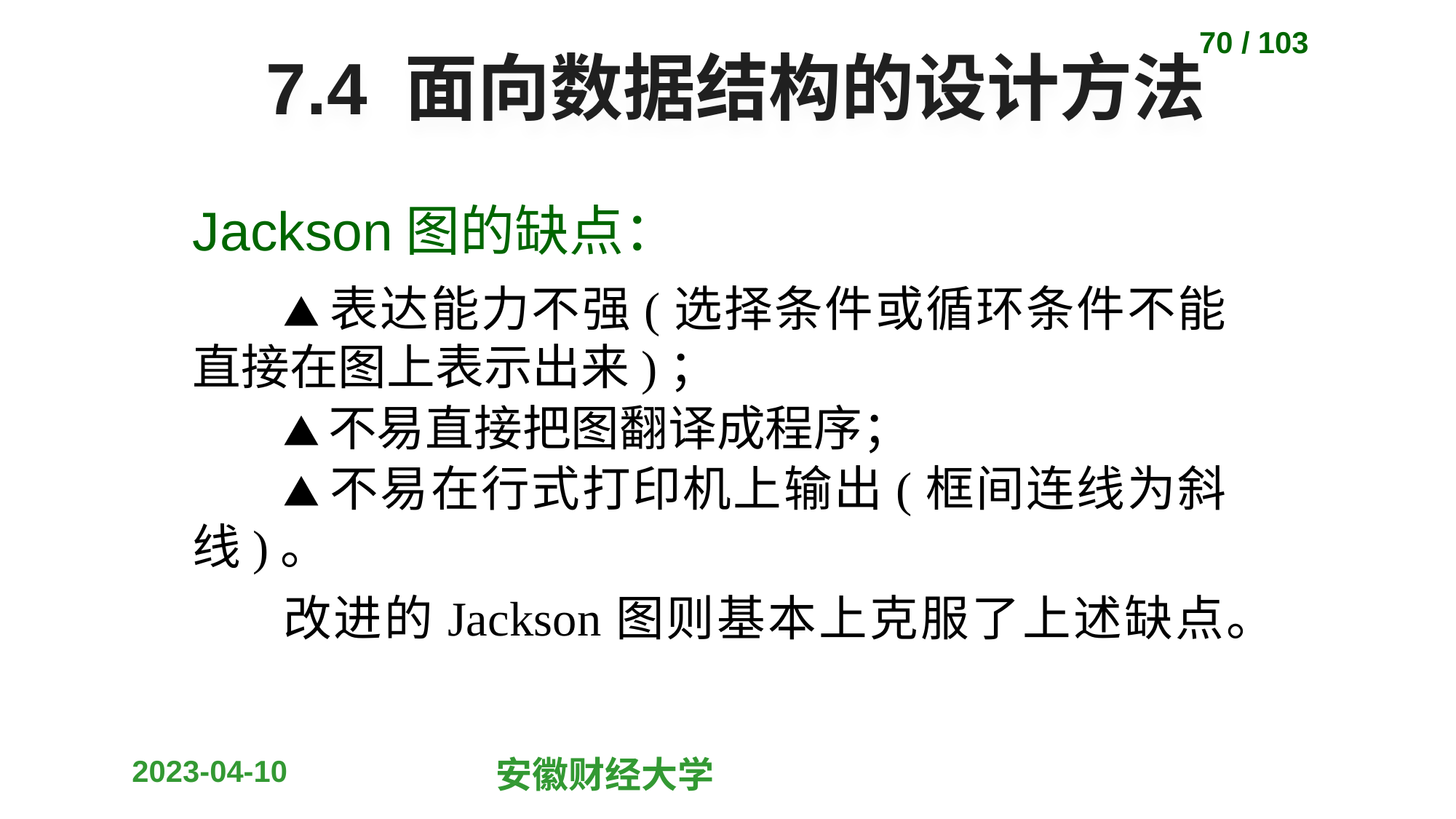

70 / 103
# 7.4 面向数据结构的设计方法
Jackson图的缺点：
▲表达能力不强(选择条件或循环条件不能直接在图上表示出来)；
▲不易直接把图翻译成程序；
▲不易在行式打印机上输出(框间连线为斜线)。
改进的Jackson图则基本上克服了上述缺点。
2023-04-10
安徽财经大学